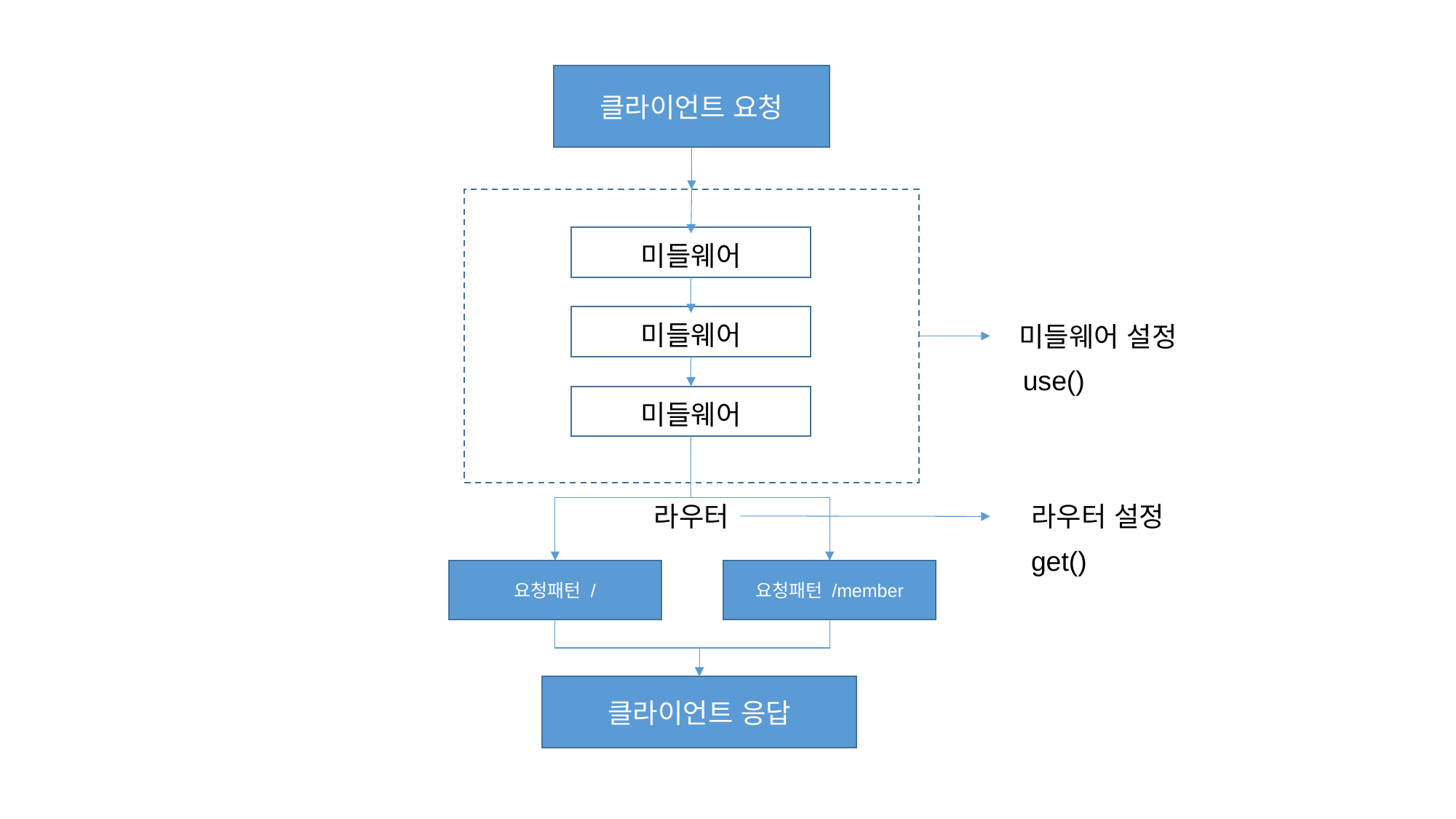

클라이언트 요청

미들웨어

미들웨어
미들웨어 설정
use()

미들웨어
라우터
라우터 설정
get()
요청패턴 /member
요청패턴 /
클라이언트 응답